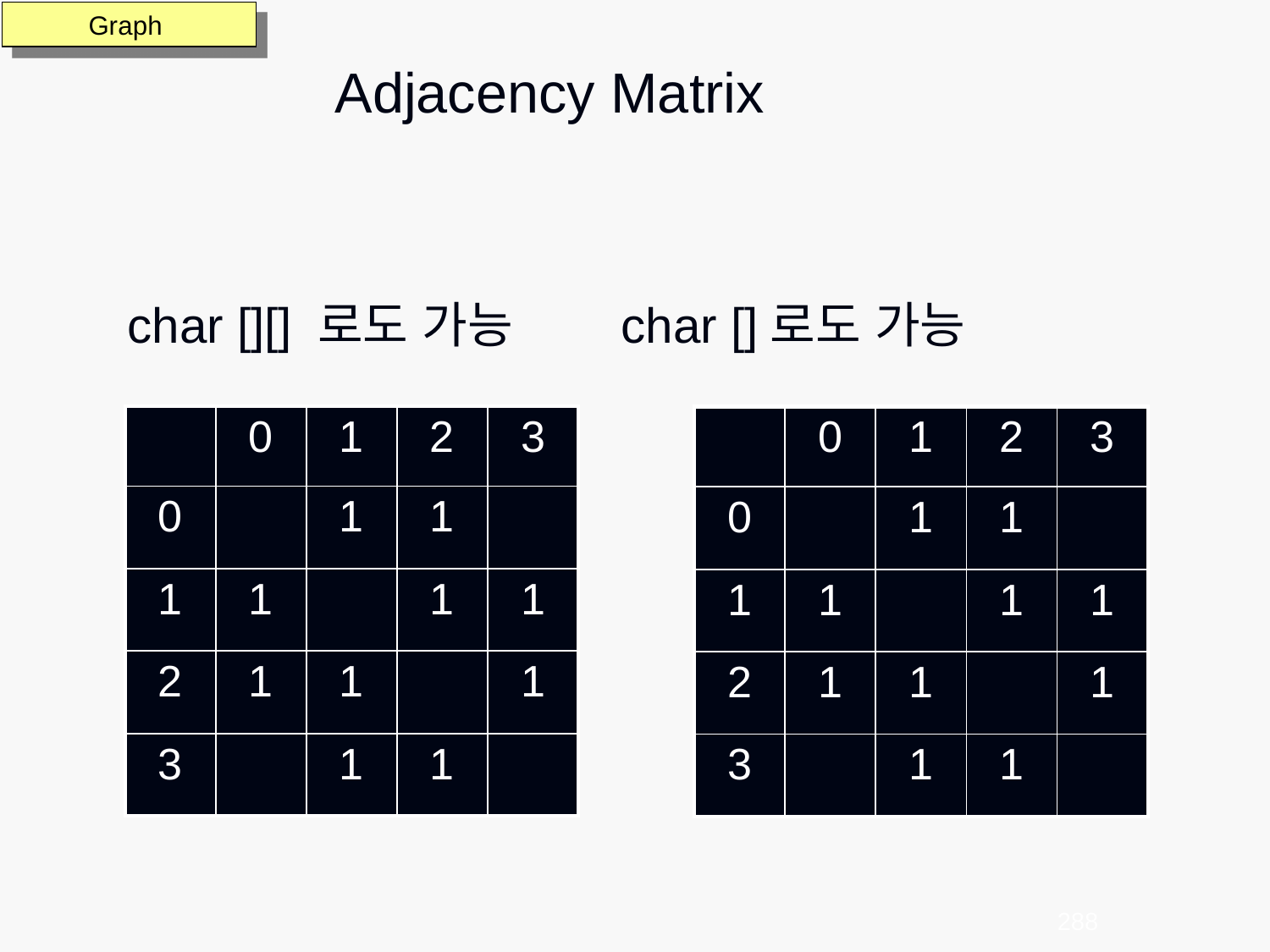

Adjacency Matrix
Graph
    char [][] 로도 가능       char []로도 가능

|  | 0 | 1 | 2 | 3 |
| --- | --- | --- | --- | --- |
| 0 |  | 1 | 1 |  |
| 1 | 1 |  | 1 | 1 |
| 2 | 1 | 1 |  | 1 |
| 3 |  | 1 | 1 |  |
|  | 0 | 1 | 2 | 3 |
| --- | --- | --- | --- | --- |
| 0 |  | 1 | 1 |  |
| 1 | 1 |  | 1 | 1 |
| 2 | 1 | 1 |  | 1 |
| 3 |  | 1 | 1 |  |
288